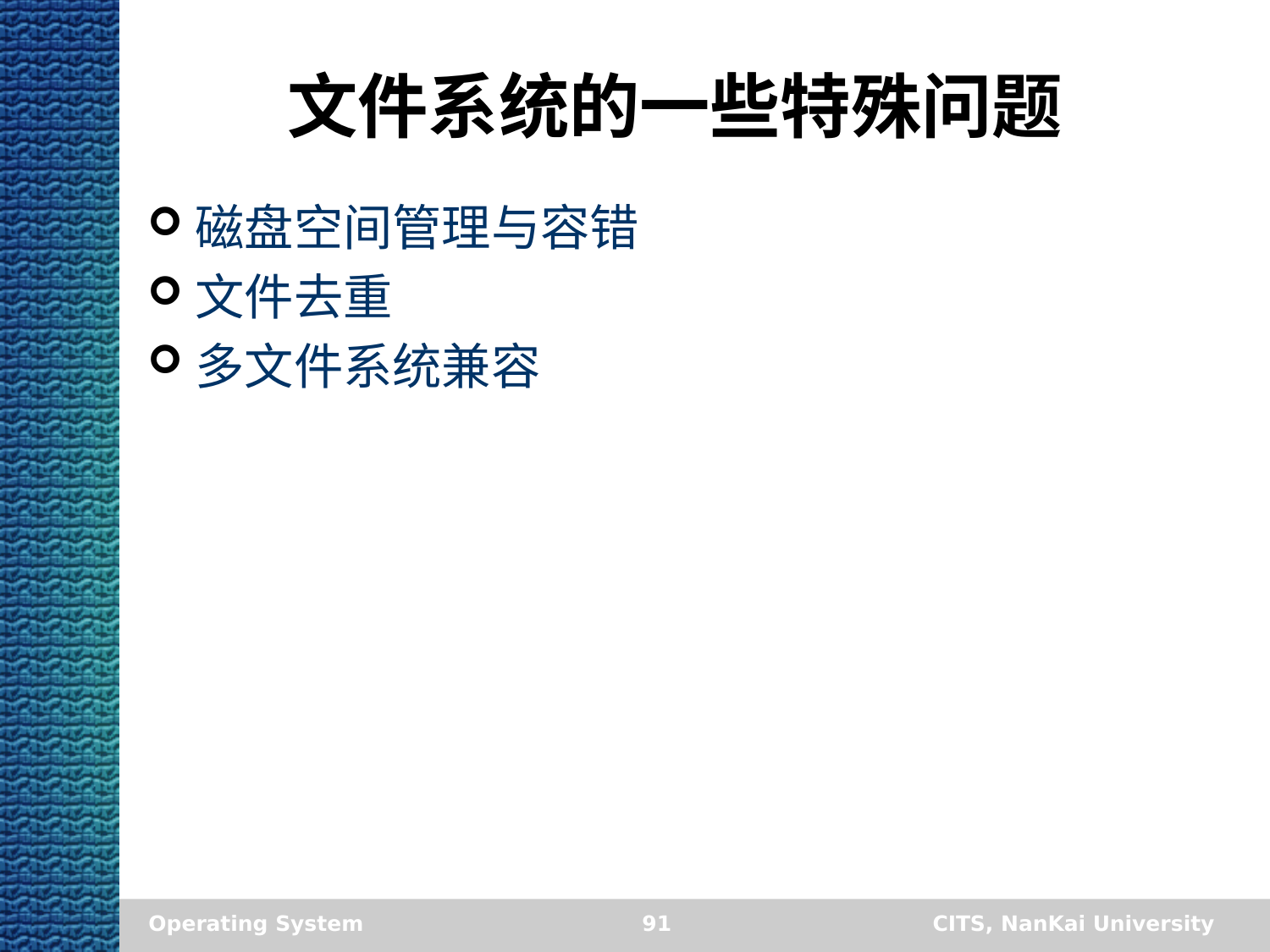

# 文件系统的一些特殊问题
磁盘空间管理与容错
文件去重
多文件系统兼容
Operating System
91
CITS, NanKai University